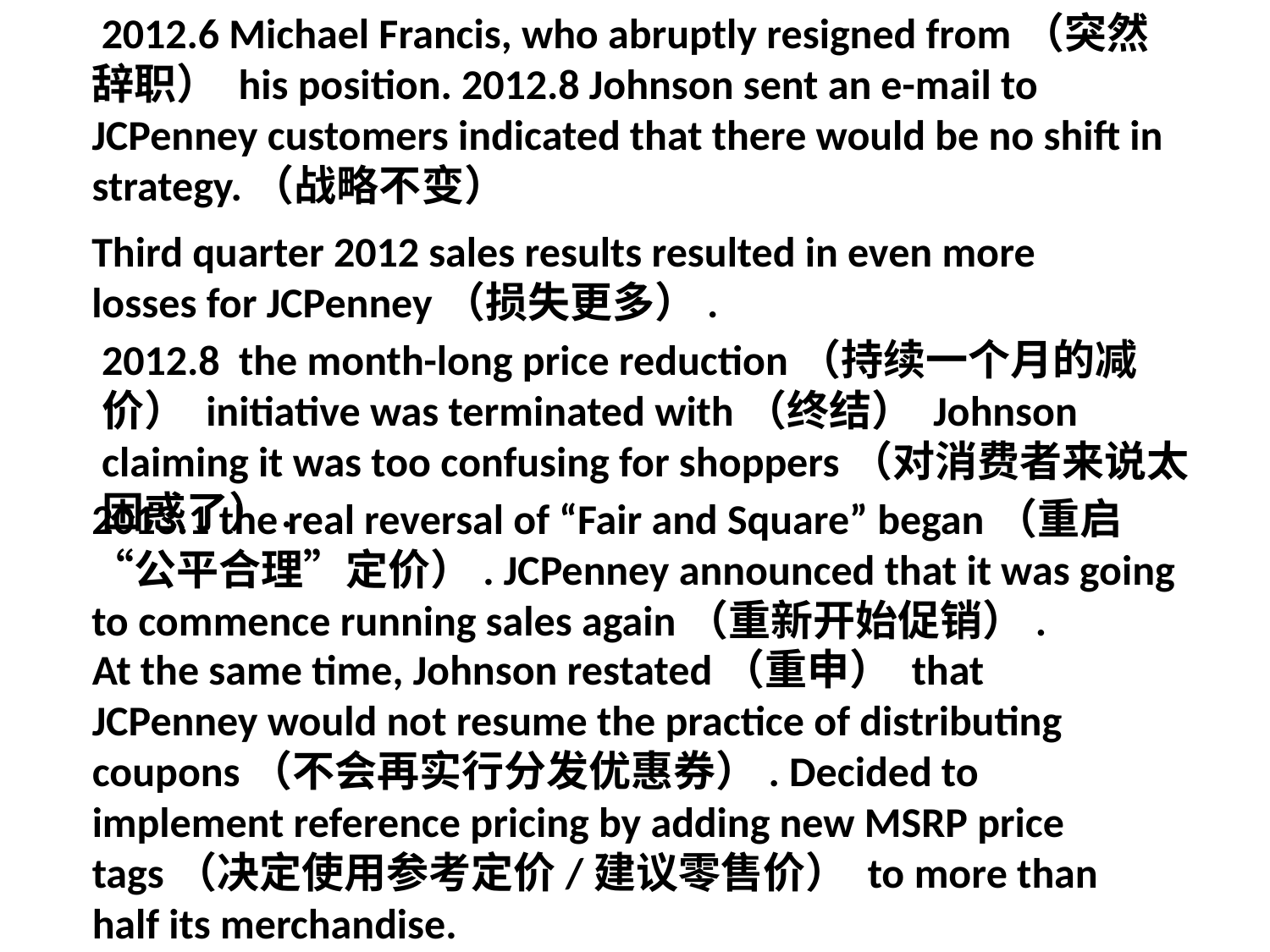

2012.6 Michael Francis, who abruptly resigned from（突然辞职） his position. 2012.8 Johnson sent an e-mail to JCPenney customers indicated that there would be no shift in strategy.（战略不变）

#
Third quarter 2012 sales results resulted in even more losses for JCPenney（损失更多）.

2012.8  the month-long price reduction（持续一个月的减价） initiative was terminated with（终结） Johnson claiming it was too confusing for shoppers（对消费者来说太困惑了）.
2013.1 the real reversal of “Fair and Square” began（重启“公平合理”定价）. JCPenney announced that it was going to commence running sales again（重新开始促销）.
At the same time, Johnson restated（重申） that JCPenney would not resume the practice of distributing coupons（不会再实行分发优惠券）. Decided to implement reference pricing by adding new MSRP price tags（决定使用参考定价/建议零售价） to more than half its merchandise.